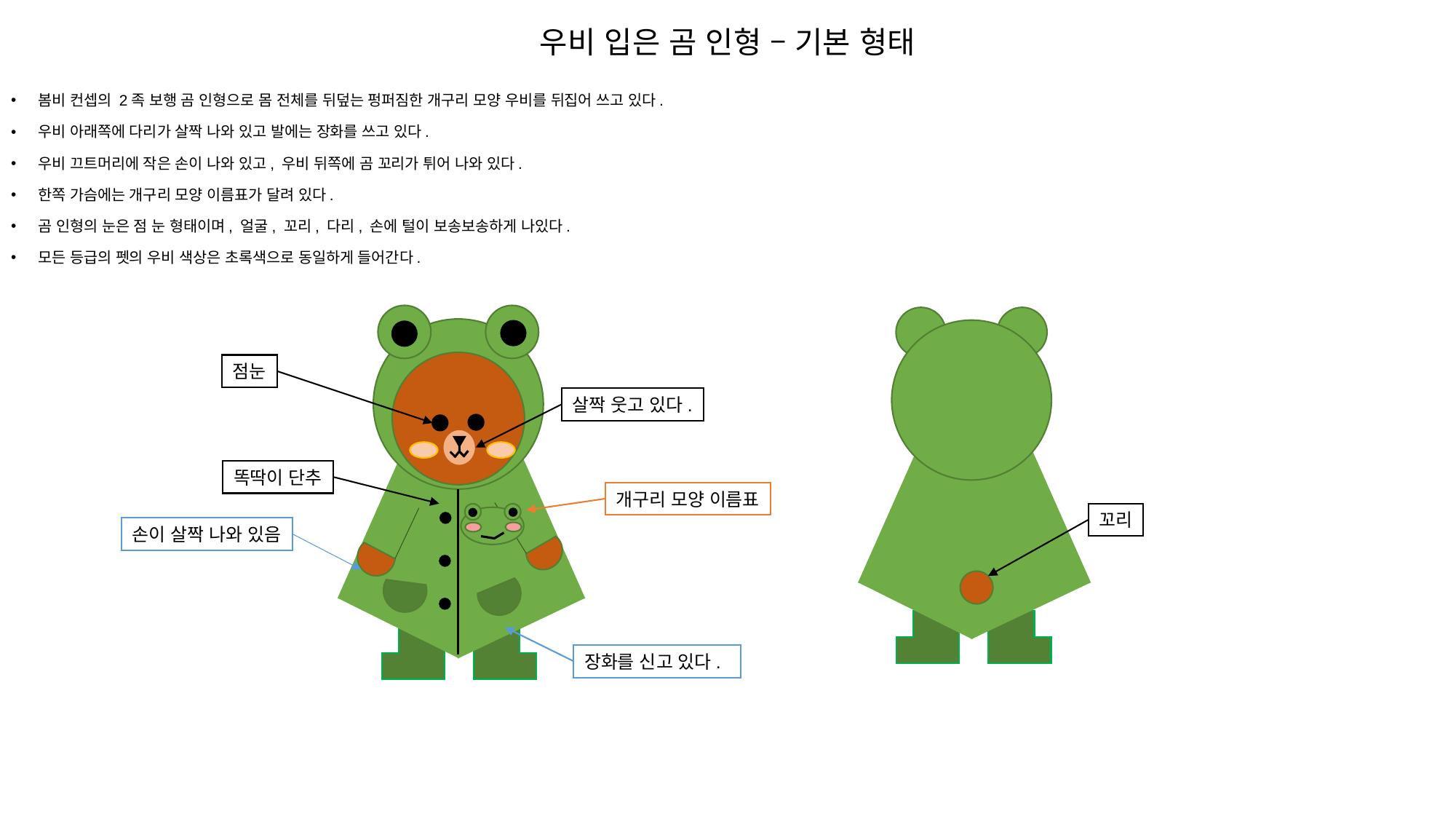

우비 입은 곰 인형 – 기본 형태
봄비 컨셉의 2족 보행 곰 인형으로 몸 전체를 뒤덮는 펑퍼짐한 개구리 모양 우비를 뒤집어 쓰고 있다.
우비 아래쪽에 다리가 살짝 나와 있고 발에는 장화를 쓰고 있다.
우비 끄트머리에 작은 손이 나와 있고, 우비 뒤쪽에 곰 꼬리가 튀어 나와 있다.
한쪽 가슴에는 개구리 모양 이름표가 달려 있다.
곰 인형의 눈은 점 눈 형태이며, 얼굴, 꼬리, 다리, 손에 털이 보송보송하게 나있다.
모든 등급의 펫의 우비 색상은 초록색으로 동일하게 들어간다.

점눈
살짝 웃고 있다.
똑딱이 단추
개구리 모양 이름표
꼬리

손이 살짝 나와 있음
장화를 신고 있다.